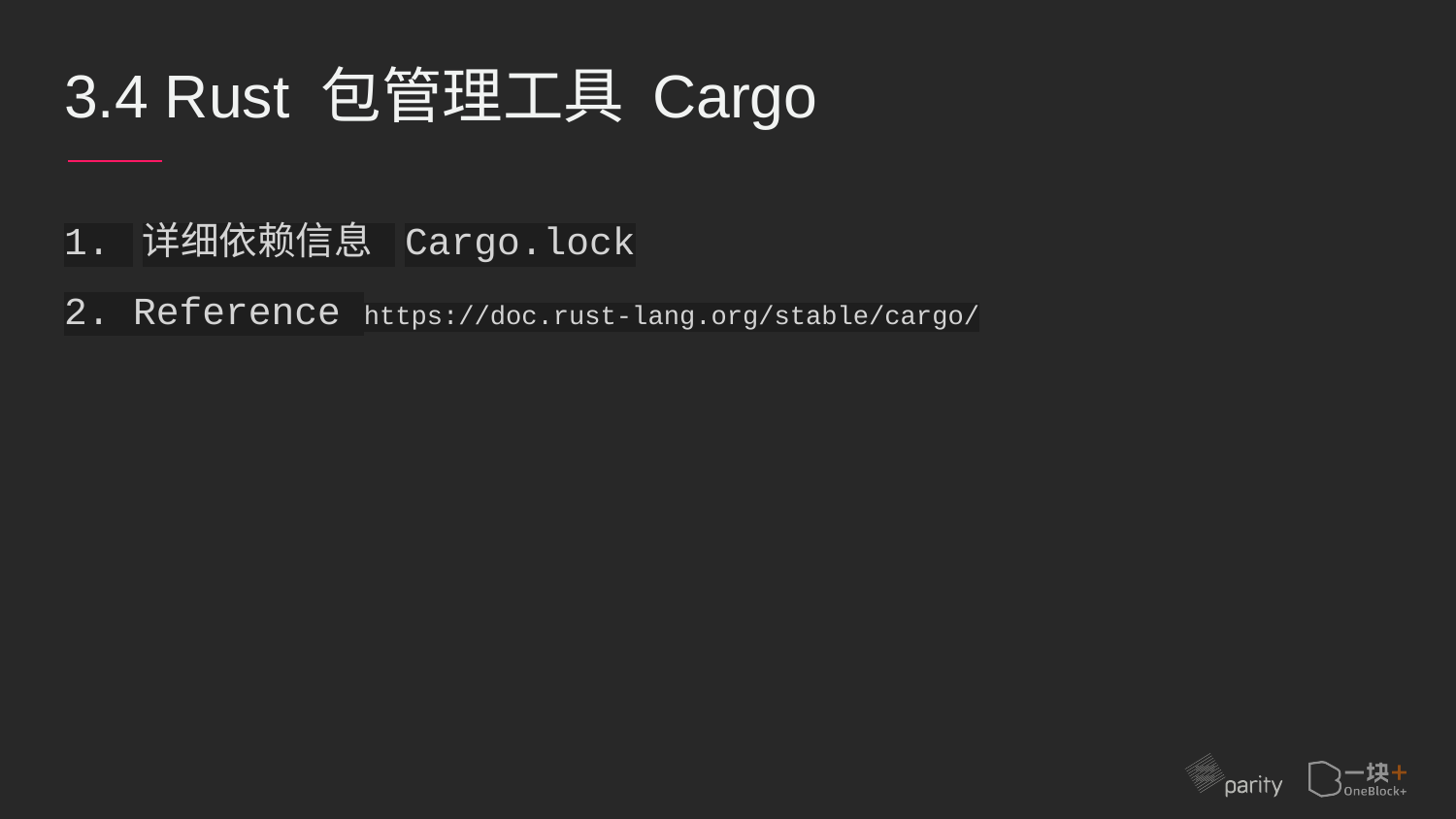

3.4 Rust 包管理工具 Cargo

1. 详细依赖信息 Cargo.lock
2. Reference https://doc.rust-lang.org/stable/cargo/